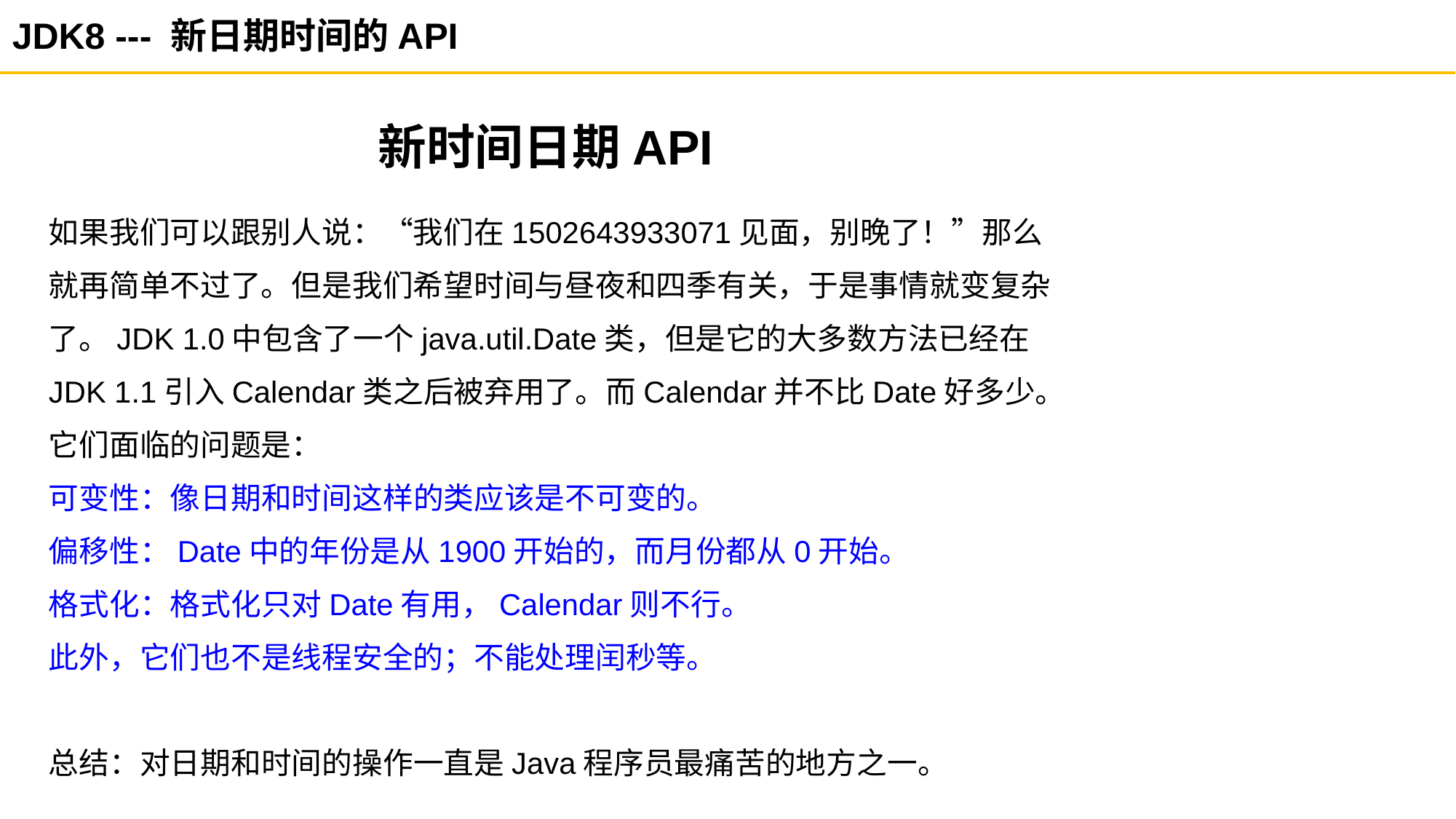

JDK8 --- 新日期时间的API
新时间日期API
如果我们可以跟别人说：“我们在1502643933071见面，别晚了！”那么就再简单不过了。但是我们希望时间与昼夜和四季有关，于是事情就变复杂了。JDK 1.0中包含了一个java.util.Date类，但是它的大多数方法已经在JDK 1.1引入Calendar类之后被弃用了。而Calendar并不比Date好多少。它们面临的问题是：
可变性：像日期和时间这样的类应该是不可变的。
偏移性：Date中的年份是从1900开始的，而月份都从0开始。
格式化：格式化只对Date有用，Calendar则不行。
此外，它们也不是线程安全的；不能处理闰秒等。

总结：对日期和时间的操作一直是Java程序员最痛苦的地方之一。